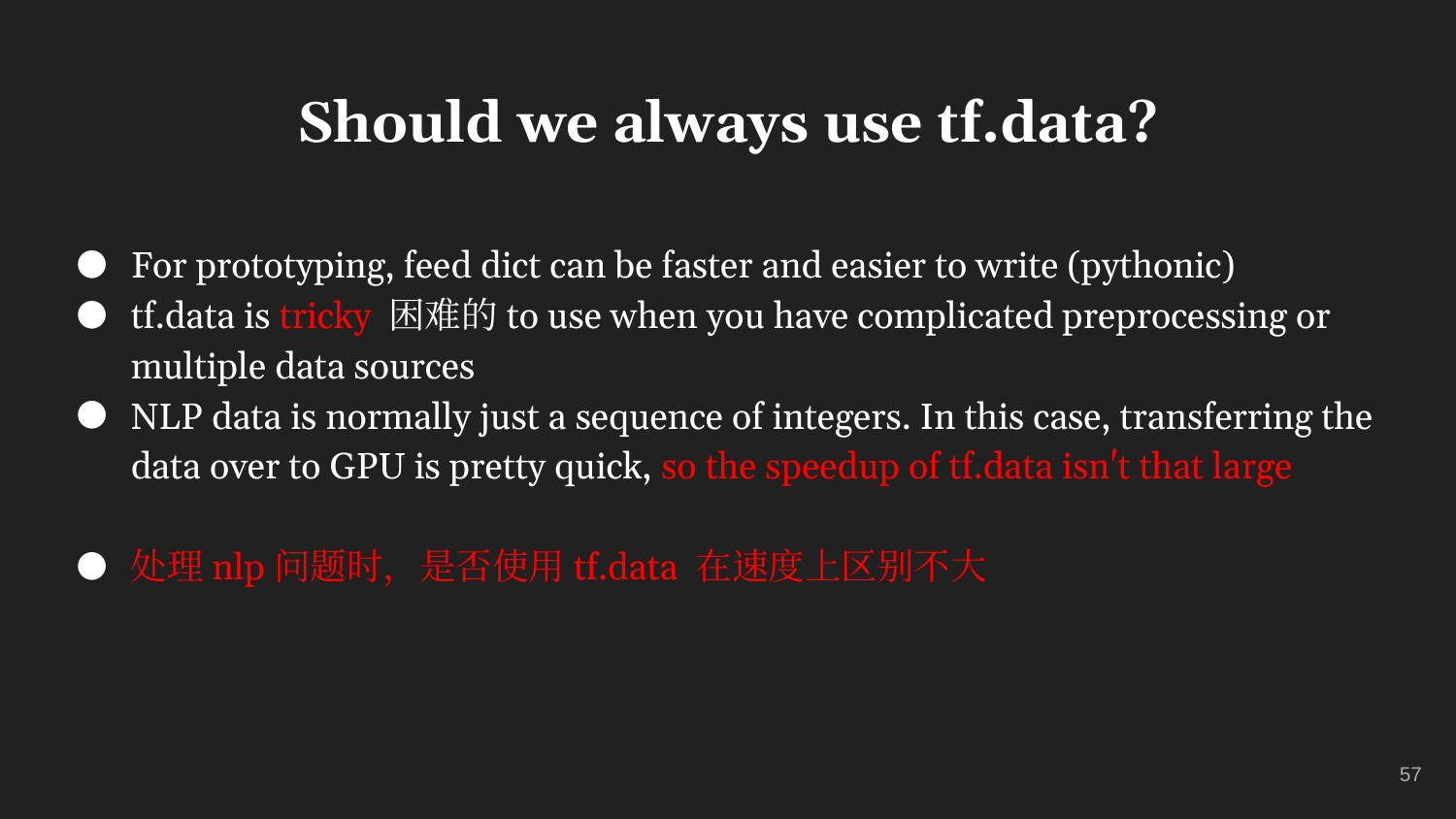

# Should we always use tf.data?
For prototyping, feed dict can be faster and easier to write (pythonic)
tf.data is tricky 困难的to use when you have complicated preprocessing or multiple data sources
NLP data is normally just a sequence of integers. In this case, transferring the data over to GPU is pretty quick, so the speedup of tf.data isn't that large

处理nlp问题时，是否使用tf.data 在速度上区别不大
57